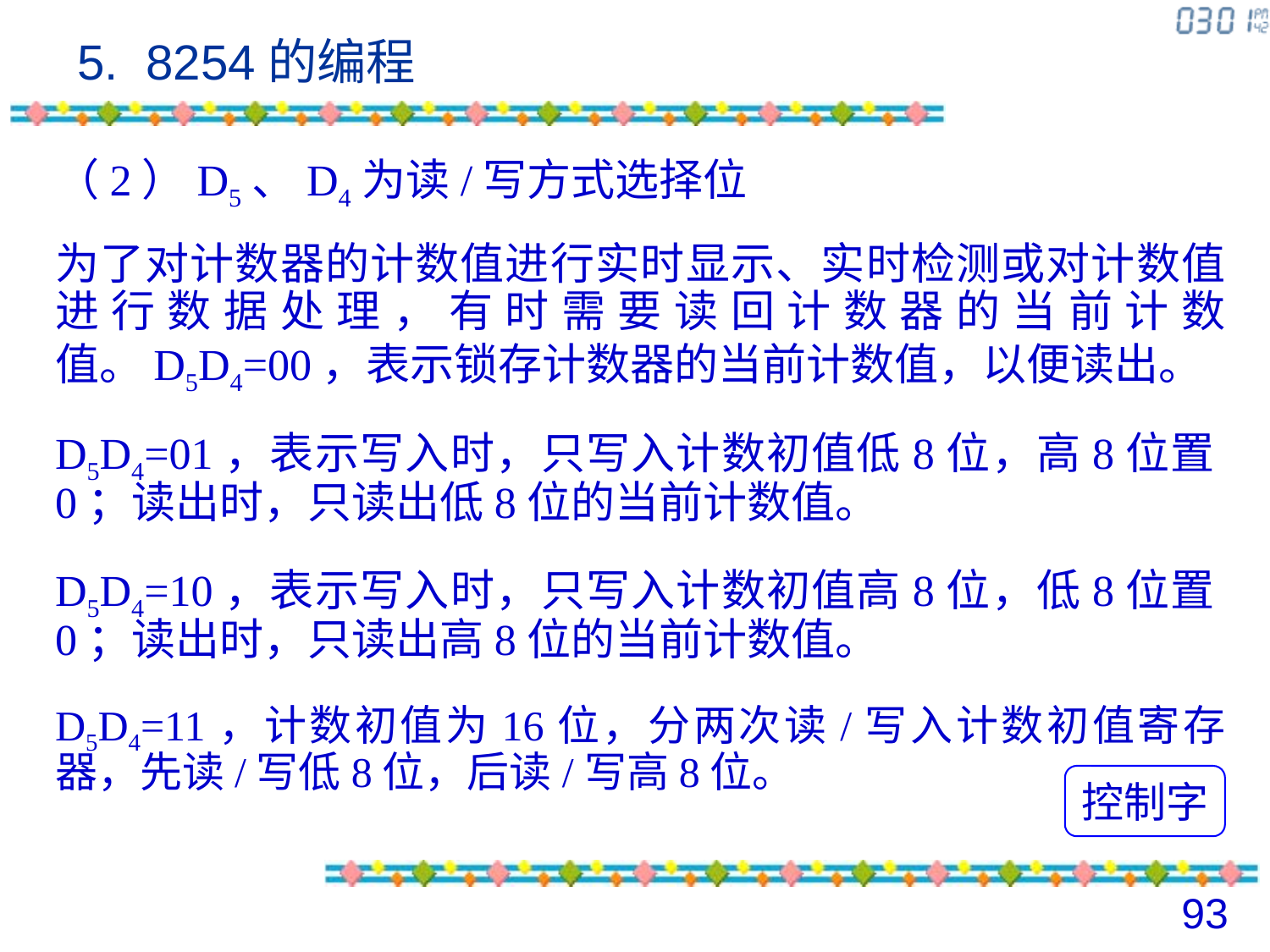

# 5.  8254的编程
（2）D5、D4为读/写方式选择位
为了对计数器的计数值进行实时显示、实时检测或对计数值进行数据处理，有时需要读回计数器的当前计数值。D5D4=00，表示锁存计数器的当前计数值，以便读出。
D5D4=01，表示写入时，只写入计数初值低8位，高8位置0；读出时，只读出低8位的当前计数值。
D5D4=10，表示写入时，只写入计数初值高8位，低8位置0；读出时，只读出高8位的当前计数值。
D5D4=11，计数初值为16位，分两次读/写入计数初值寄存器，先读/写低8位，后读/写高8位。
控制字